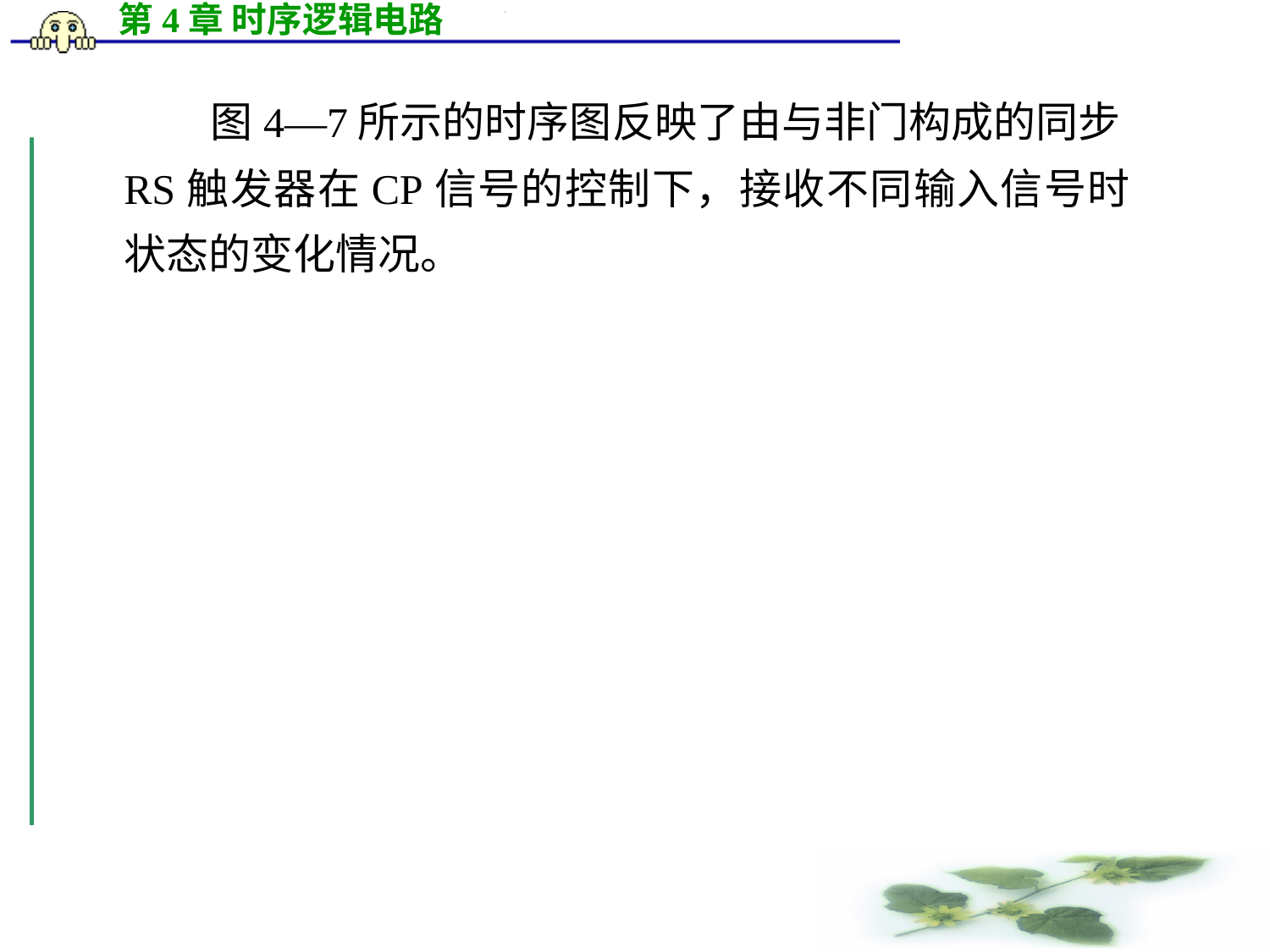

图4―7所示的时序图反映了由与非门构成的同步RS触发器在CP信号的控制下，接收不同输入信号时状态的变化情况。